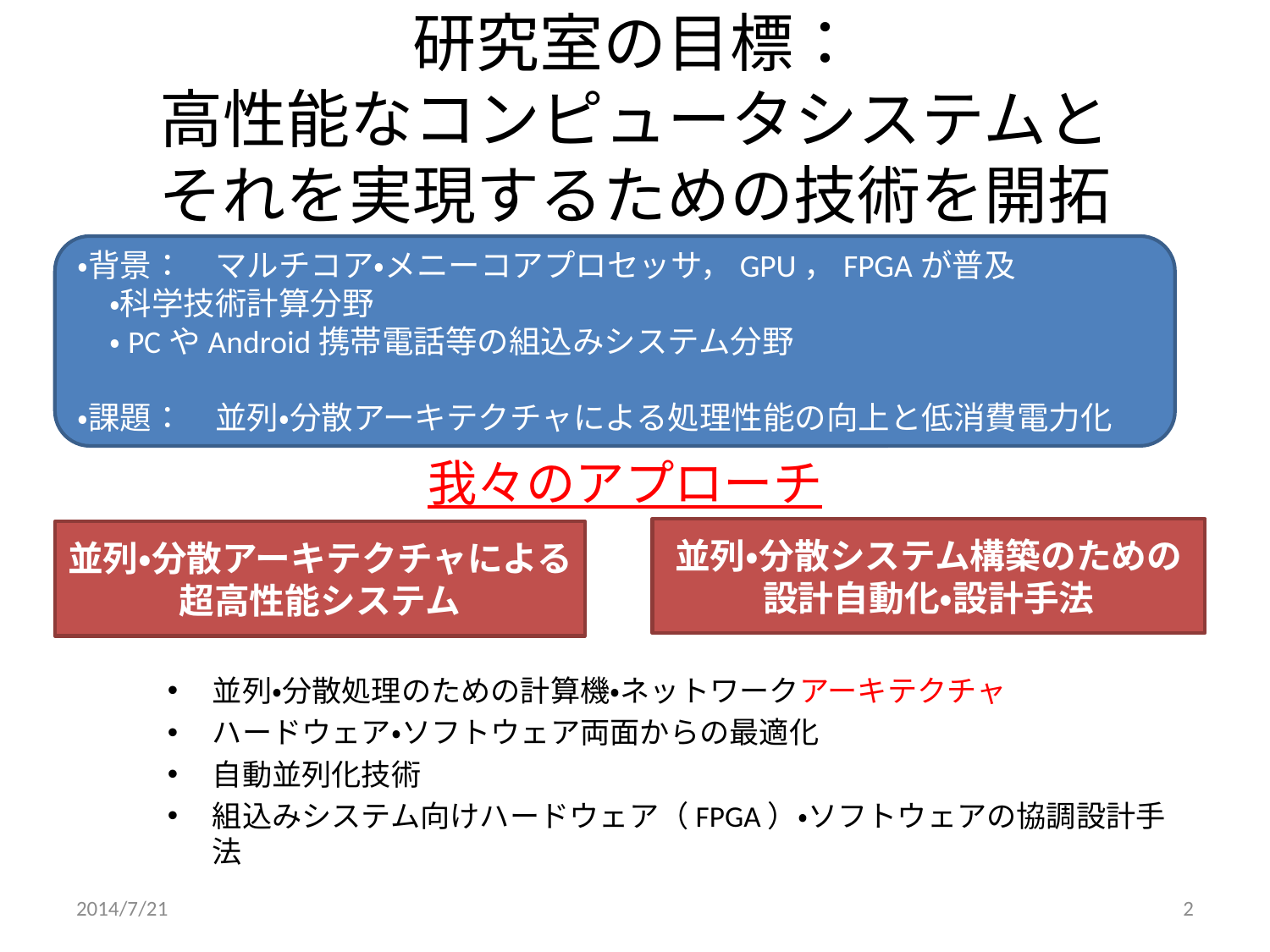

# 研究室の目標： 高性能なコンピュータシステムと それを実現するための技術を開拓
・背景：　マルチコア・メニーコアプロセッサ，GPU，FPGAが普及
　・科学技術計算分野
　・PCやAndroid携帯電話等の組込みシステム分野

・課題：　並列・分散アーキテクチャによる処理性能の向上と低消費電力化
我々のアプローチ
並列・分散システム構築のための
設計自動化・設計手法
並列・分散アーキテクチャによる
超高性能システム
並列・分散処理のための計算機・ネットワークアーキテクチャ
ハードウェア・ソフトウェア両面からの最適化
自動並列化技術
組込みシステム向けハードウェア（FPGA）・ソフトウェアの協調設計手法
2014/7/21
2